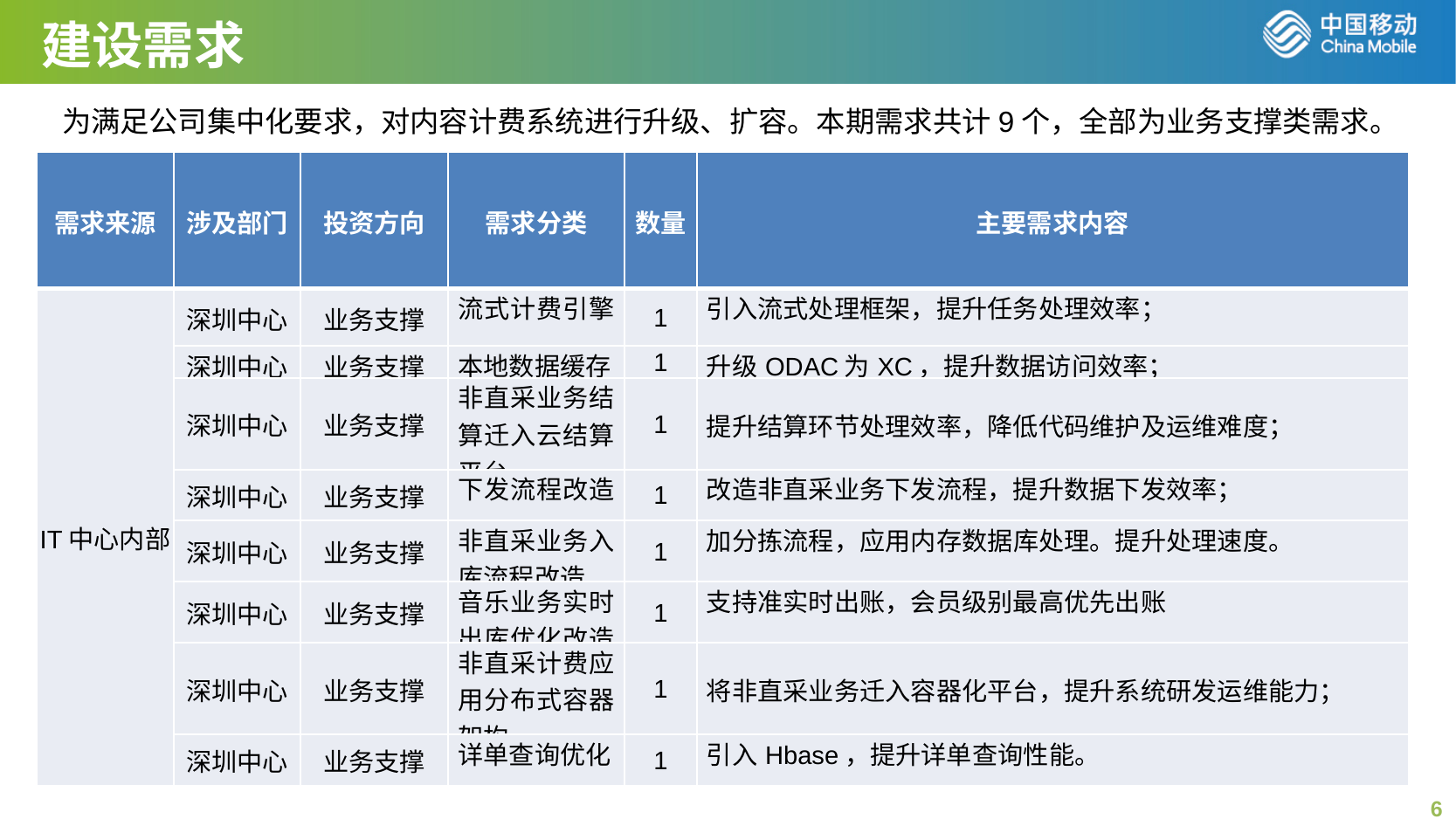

建设需求
    为满足公司集中化要求，对内容计费系统进行升级、扩容。本期需求共计9个，全部为业务支撑类需求。
已评审项目概况-2
| 需求来源 | 涉及部门 | 投资方向 | 需求分类 | 数量 | 主要需求内容 |
| --- | --- | --- | --- | --- | --- |
| IT中心内部 | 深圳中心 | 业务支撑 | 流式计费引擎 | 1 | 引入流式处理框架，提升任务处理效率； |
|  | 深圳中心 | 业务支撑 | 本地数据缓存 | 1 | 升级ODAC为XC，提升数据访问效率； |
|  | 深圳中心 | 业务支撑 | 非直采业务结算迁入云结算平台 | 1 | 提升结算环节处理效率，降低代码维护及运维难度； |
|  | 深圳中心 | 业务支撑 | 下发流程改造 | 1 | 改造非直采业务下发流程，提升数据下发效率； |
|  | 深圳中心 | 业务支撑 | 非直采业务入库流程改造 | 1 | 加分拣流程，应用内存数据库处理。提升处理速度。 |
|  | 深圳中心 | 业务支撑 | 音乐业务实时出库优化改造 | 1 | 支持准实时出账，会员级别最高优先出账 |
|  | 深圳中心 | 业务支撑 | 非直采计费应用分布式容器架构 | 1 | 将非直采业务迁入容器化平台，提升系统研发运维能力； |
|  | 深圳中心 | 业务支撑 | 详单查询优化 | 1 | 引入Hbase，提升详单查询性能。 |